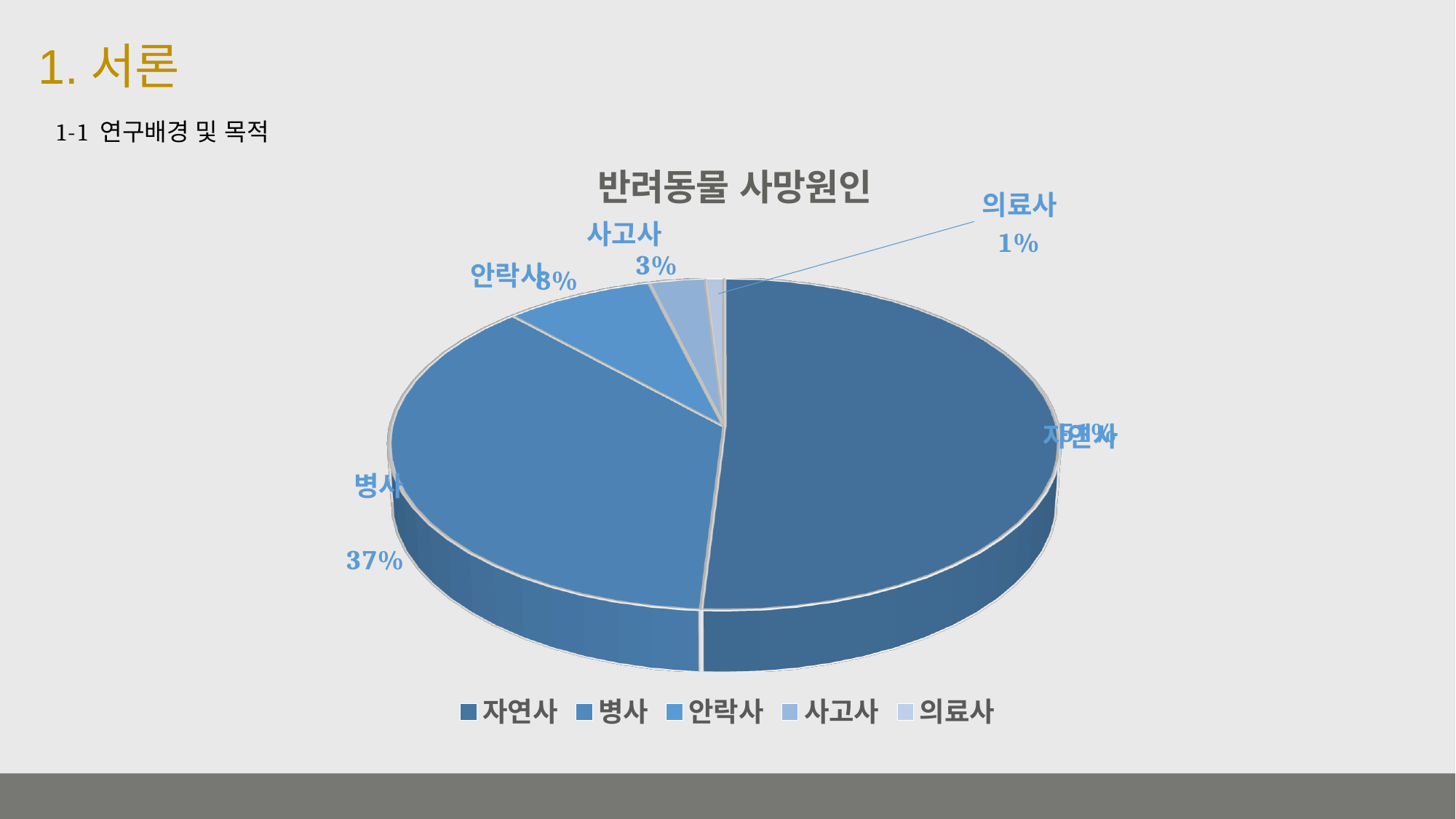

# 1.서론
1-1 연구배경 및 목적

[unsupported chart]

의료사
사고사
안락사
자연사
병사